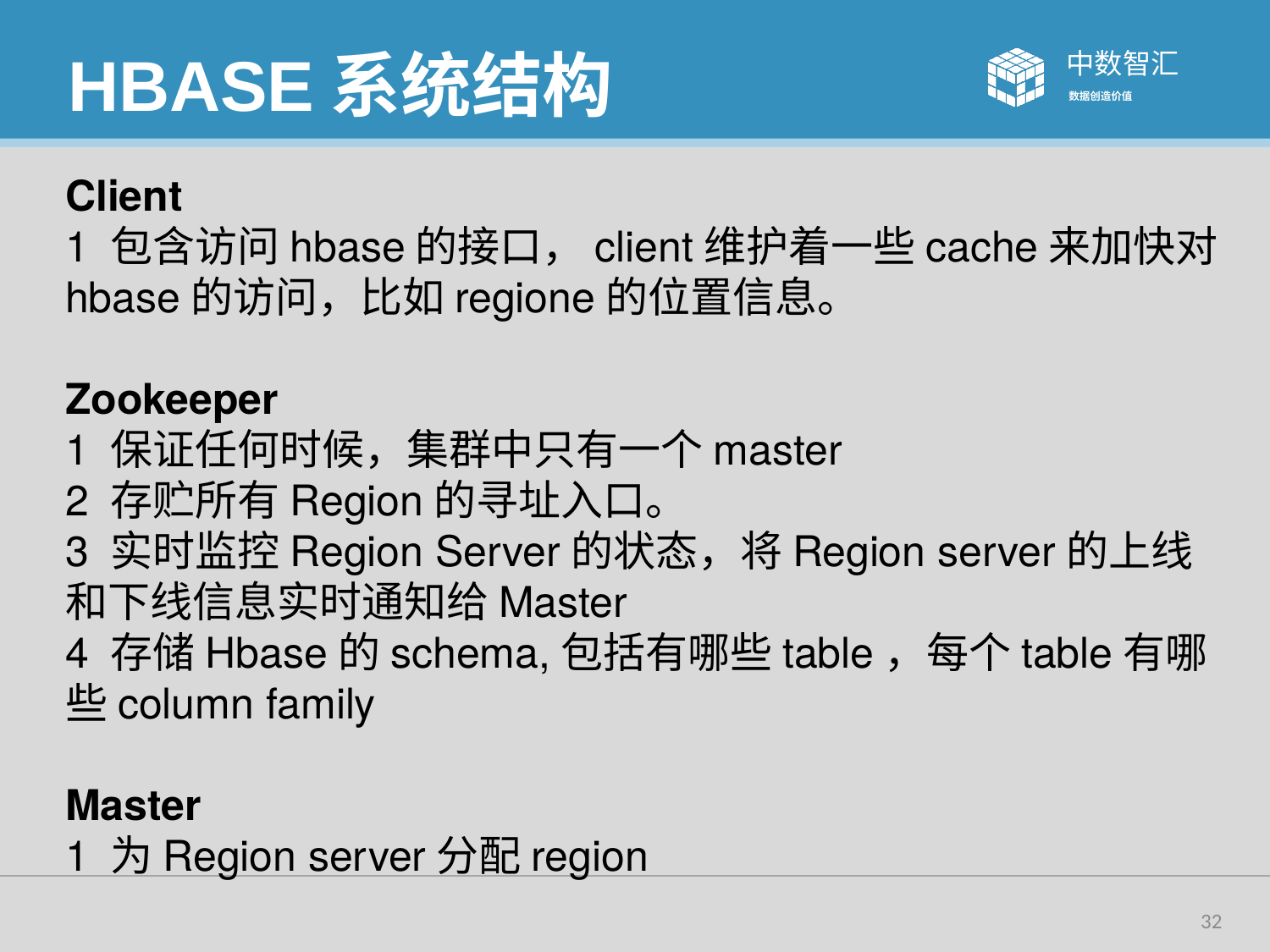

# HBASE系统结构
Client
1 包含访问hbase的接口，client维护着一些cache来加快对hbase的访问，比如regione的位置信息。

Zookeeper
1 保证任何时候，集群中只有一个master
2 存贮所有Region的寻址入口。
3 实时监控Region Server的状态，将Region server的上线和下线信息实时通知给Master
4 存储Hbase的schema,包括有哪些table，每个table有哪些column family

Master
1 为Region server分配region
32